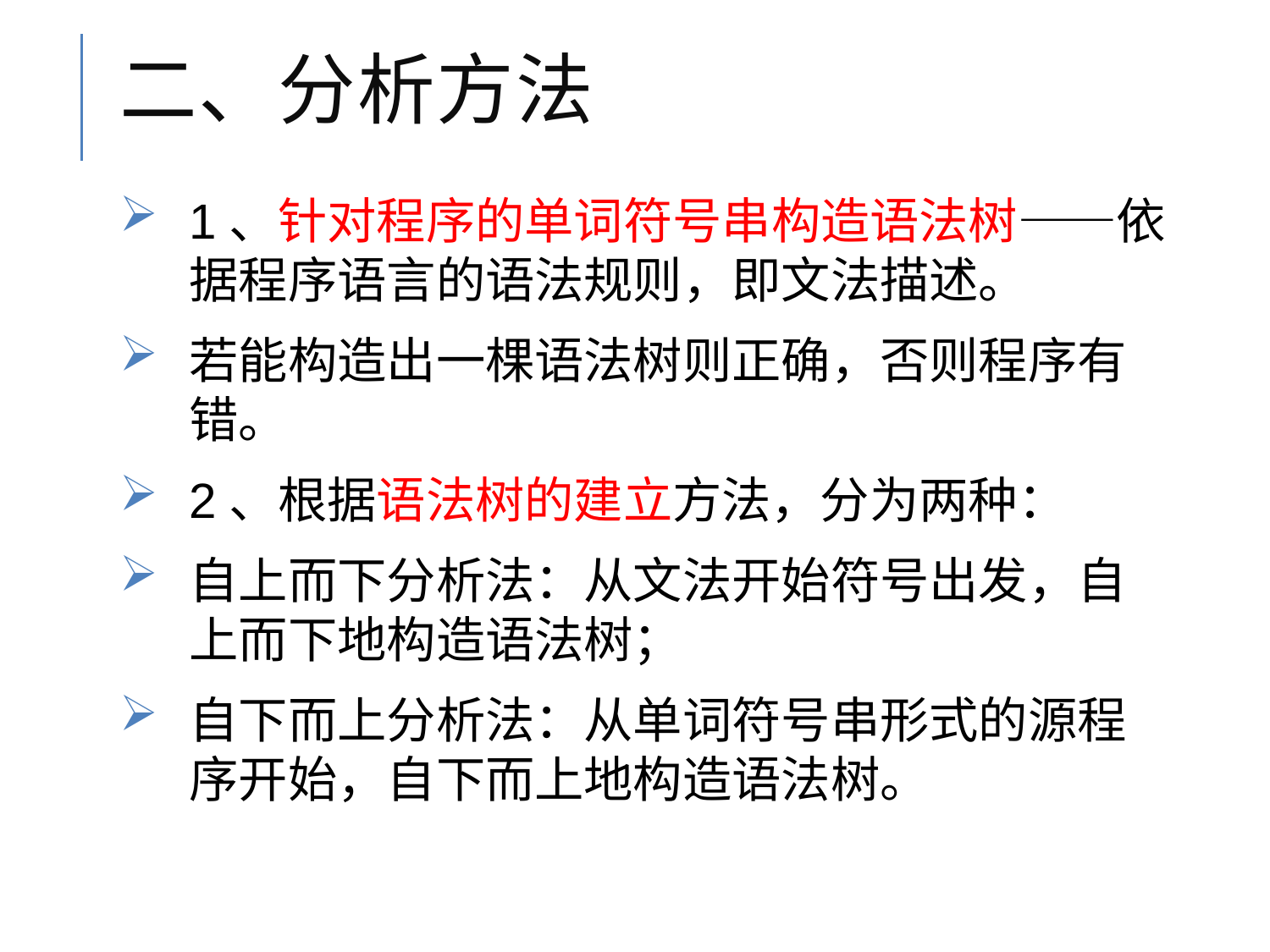

# 二、分析方法
1、针对程序的单词符号串构造语法树——依据程序语言的语法规则，即文法描述。
若能构造出一棵语法树则正确，否则程序有错。
2、根据语法树的建立方法，分为两种：
自上而下分析法：从文法开始符号出发，自上而下地构造语法树；
自下而上分析法：从单词符号串形式的源程序开始，自下而上地构造语法树。
9